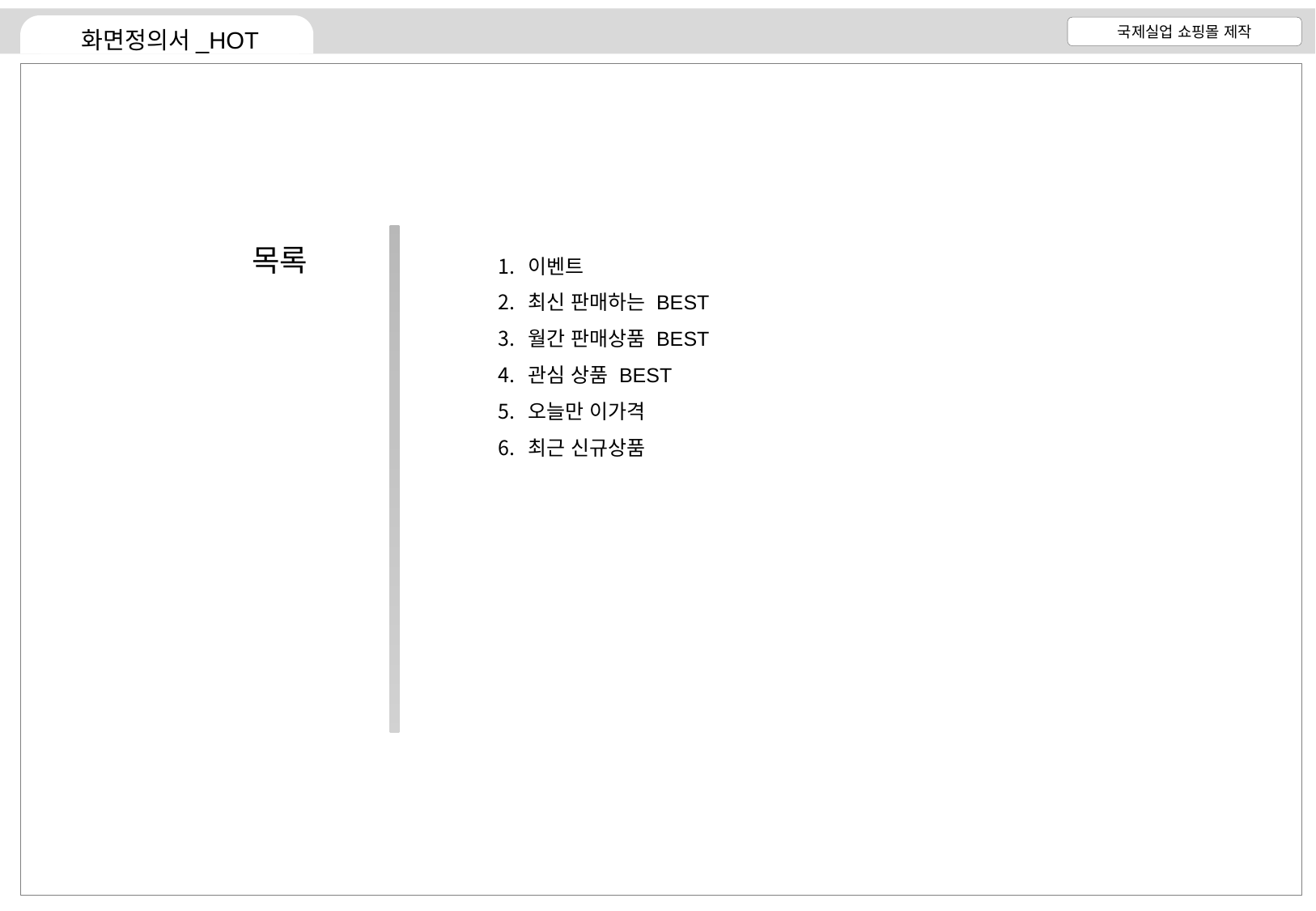

목록
이벤트
최신 판매하는 BEST
월간 판매상품 BEST
관심 상품 BEST
오늘만 이가격
최근 신규상품